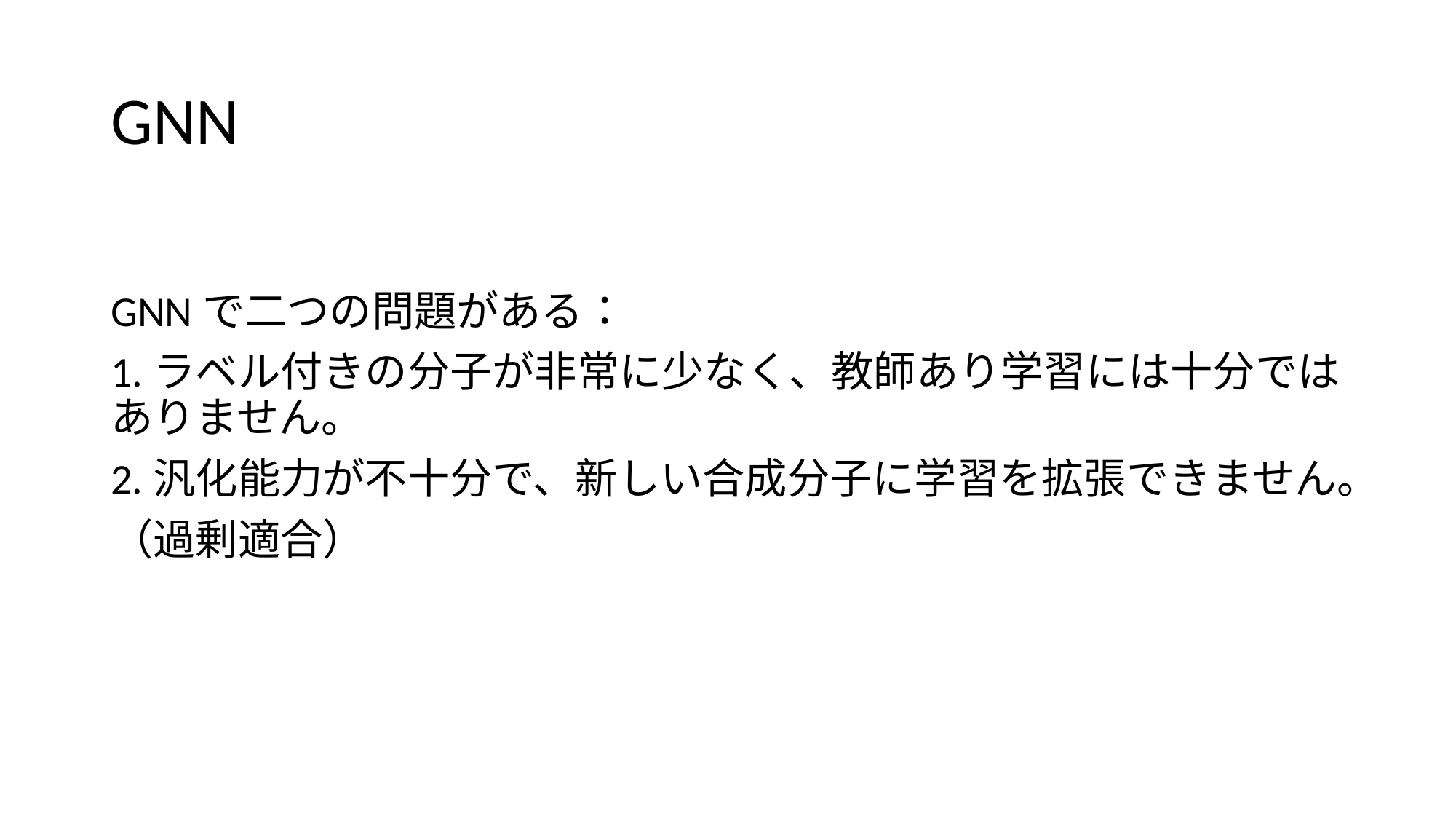

# GNN

GNNで二つの問題がある：
1.ラベル付きの分子が非常に少なく、教師あり学習には十分ではありません。
2.汎化能力が不十分で、新しい合成分子に学習を拡張できません。
（過剰適合）